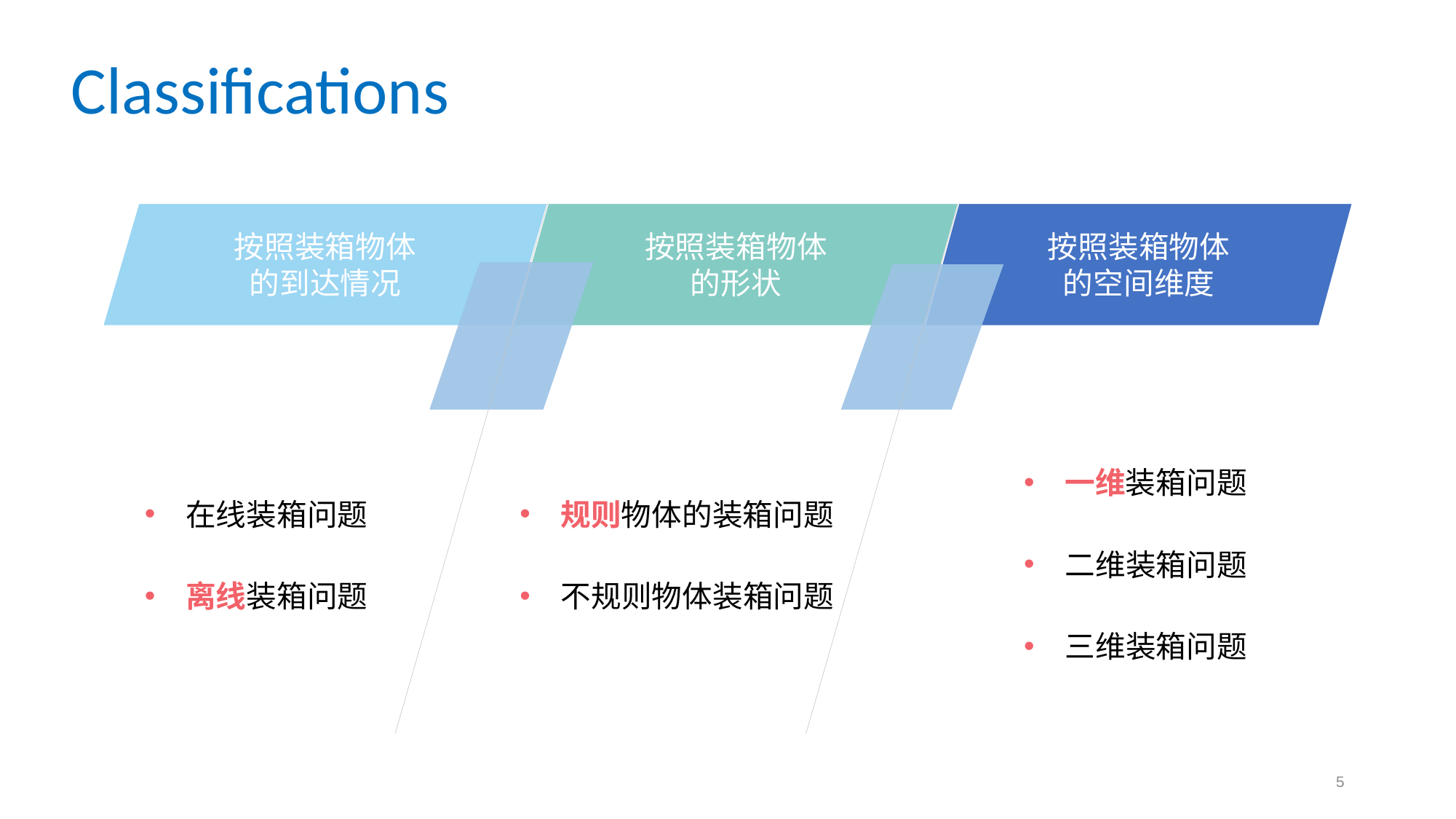

Classifications
按照装箱物体
的到达情况
按照装箱物体
的形状
按照装箱物体
的空间维度

在线装箱问题
离线装箱问题
一维装箱问题
二维装箱问题
三维装箱问题
规则物体的装箱问题
不规则物体装箱问题
5